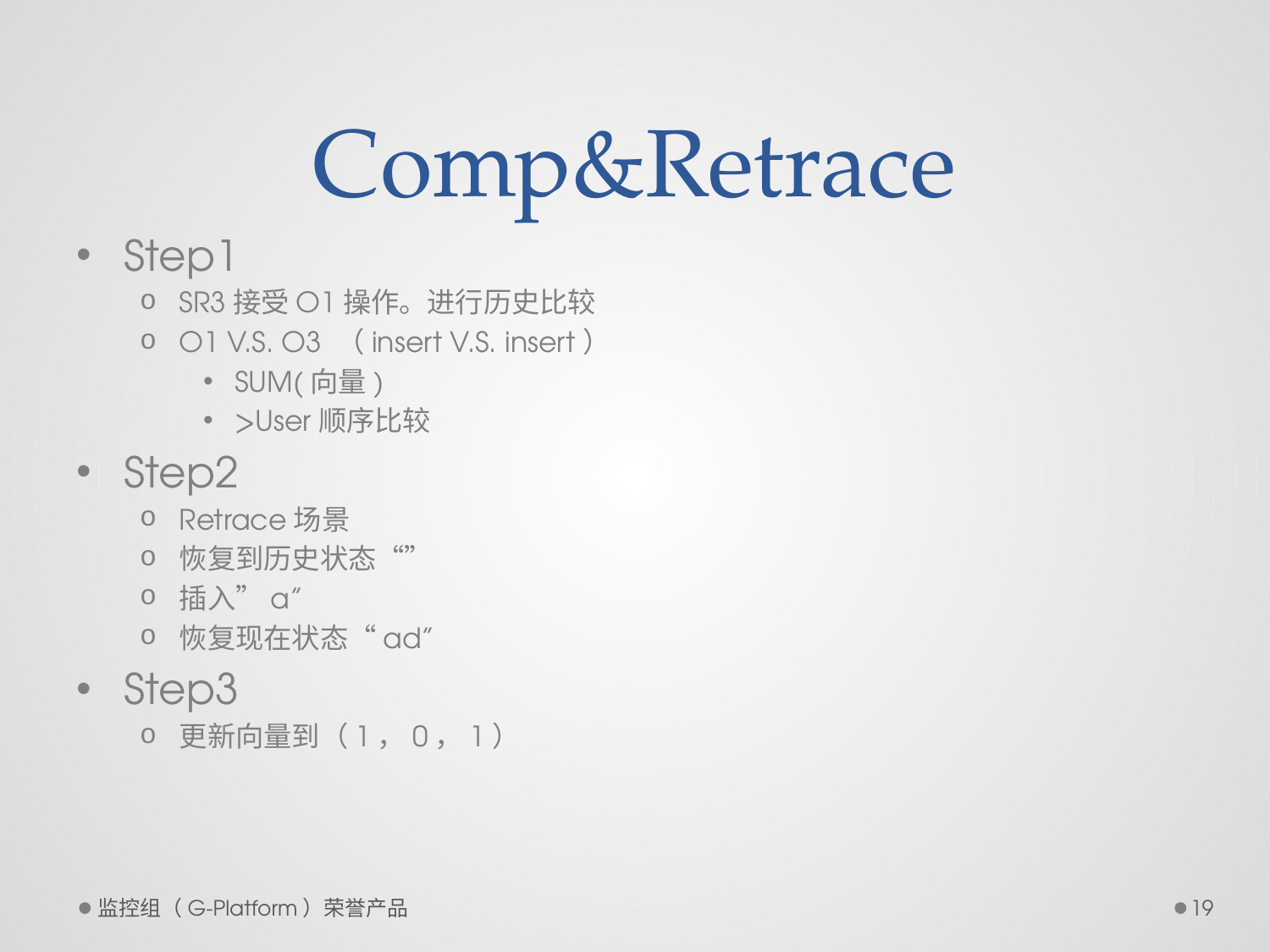

# Comp&Retrace
Step1
SR3接受O1操作。进行历史比较
O1 V.S. O3 （insert V.S. insert）
SUM(向量)
>User顺序比较
Step2
Retrace场景
恢复到历史状态“”
插入”a”
恢复现在状态“ad”
Step3
更新向量到（1，0，1）
监控组（G-Platform）荣誉产品
19